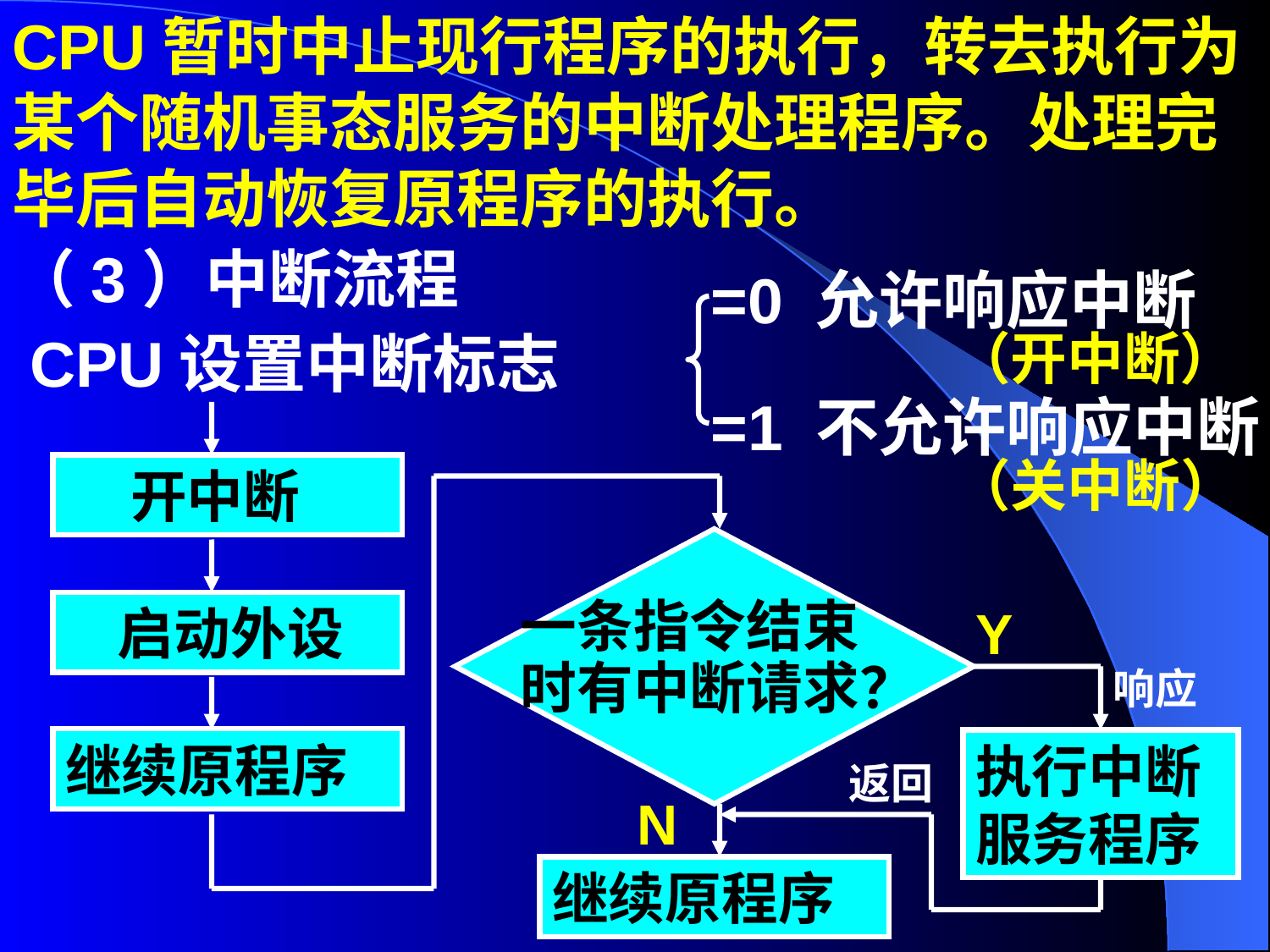

CPU暂时中止现行程序的执行，转去执行为某个随机事态服务的中断处理程序。处理完毕后自动恢复原程序的执行。
（3）中断流程
=0 允许响应中断

（开中断）
 CPU设置中断标志
=1 不允许响应中断

（关中断）
    开中断

一条指令结束
时有中断请求？

   启动外设
Y
响应

继续原程序
执行中断服务程序
返回
N

继续原程序